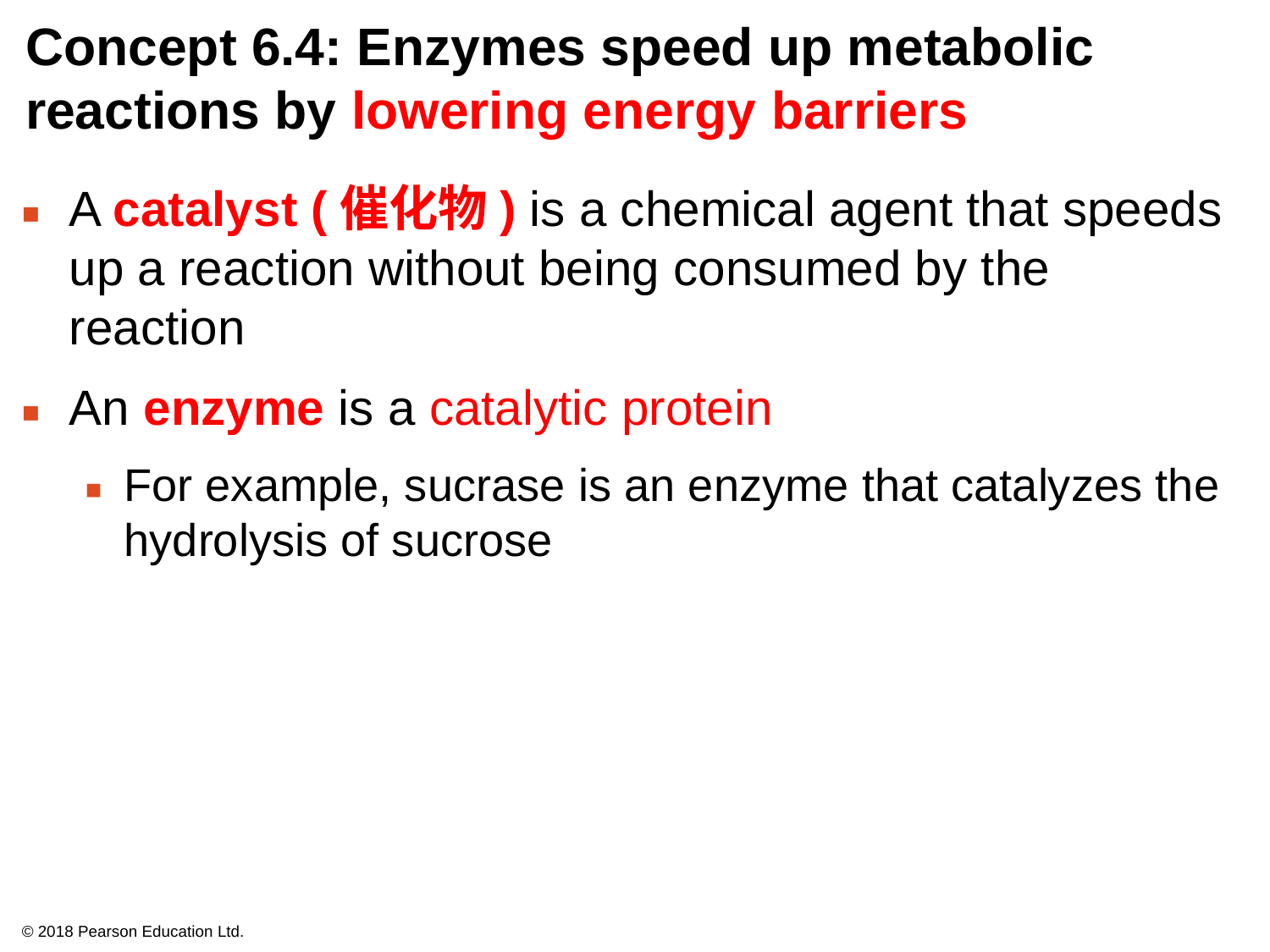

# Concept 6.4: Enzymes speed up metabolic reactions by lowering energy barriers
A catalyst (催化物) is a chemical agent that speeds up a reaction without being consumed by the reaction
An enzyme is a catalytic protein
For example, sucrase is an enzyme that catalyzes the hydrolysis of sucrose
© 2018 Pearson Education Ltd.